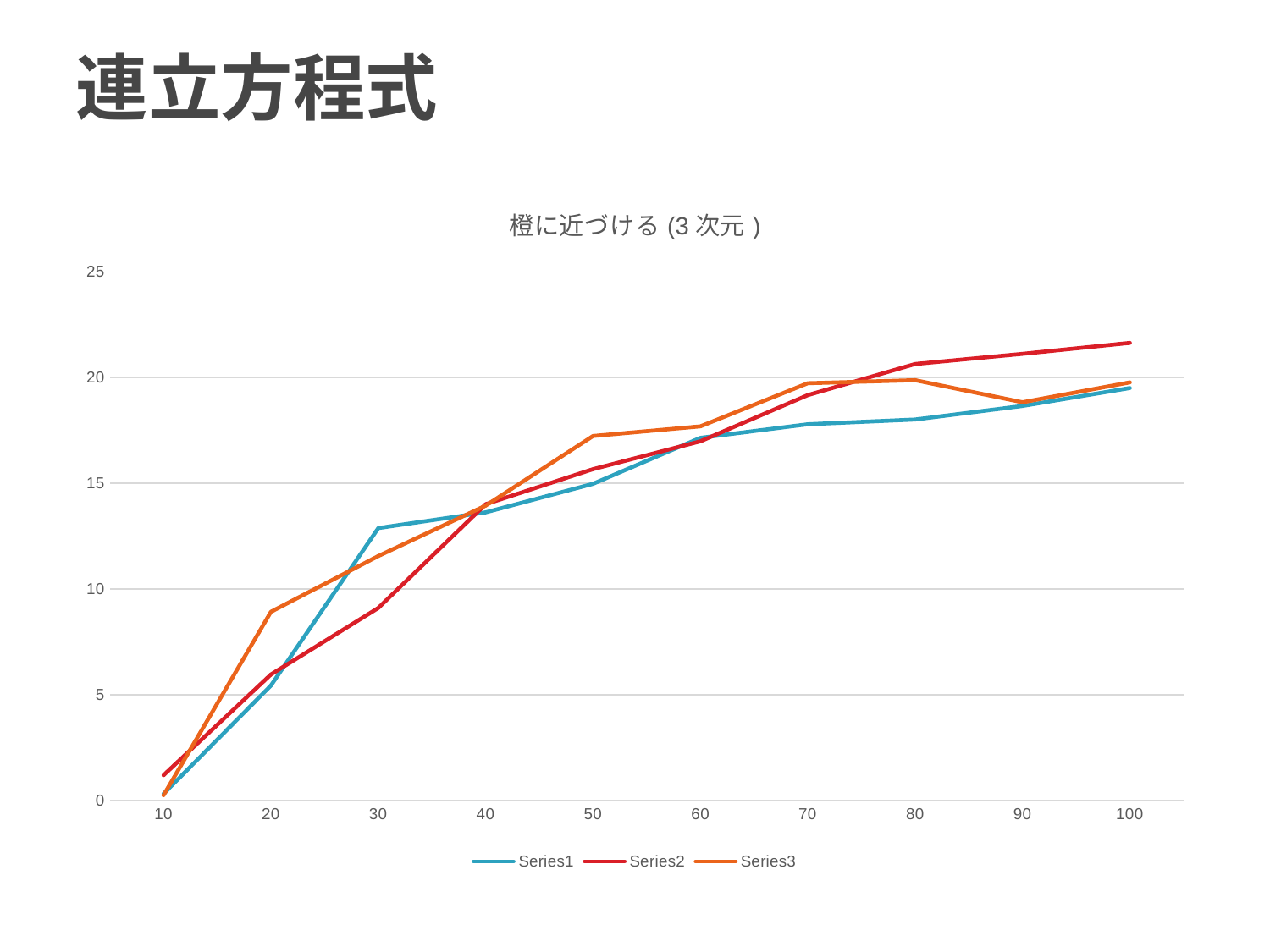

# 連立方程式

### Chart: 橙に近づける(3次元)

| Category |  |  |  |
|---|---|---|---|
| 10 | 0.310086189619516 | 1.19190275300517 | 0.244690607422238 |
| 20 | 5.43898191579938 | 5.95894844579631 | 8.92518982366138 |
| 30 | 12.8848851685589 | 9.10670986091331 | 11.5618921182224 |
| 40 | 13.6319892948493 | 14.017482432733 | 13.9512715539956 |
| 50 | 14.9803568384005 | 15.6734845631371 | 17.2421936483224 |
| 60 | 17.1544009000368 | 16.9910706443939 | 17.6970524328593 |
| 70 | 17.7962384038213 | 19.1746176658061 | 19.7388248385276 |
| 80 | 18.0215203576529 | 20.6479992855504 | 19.8820106052283 |
| 90 | 18.6620207096752 | 21.1290288881879 | 18.8366714639236 |
| 100 | 19.5109782506664 | 21.6453710658116 | 19.7791543698428 |